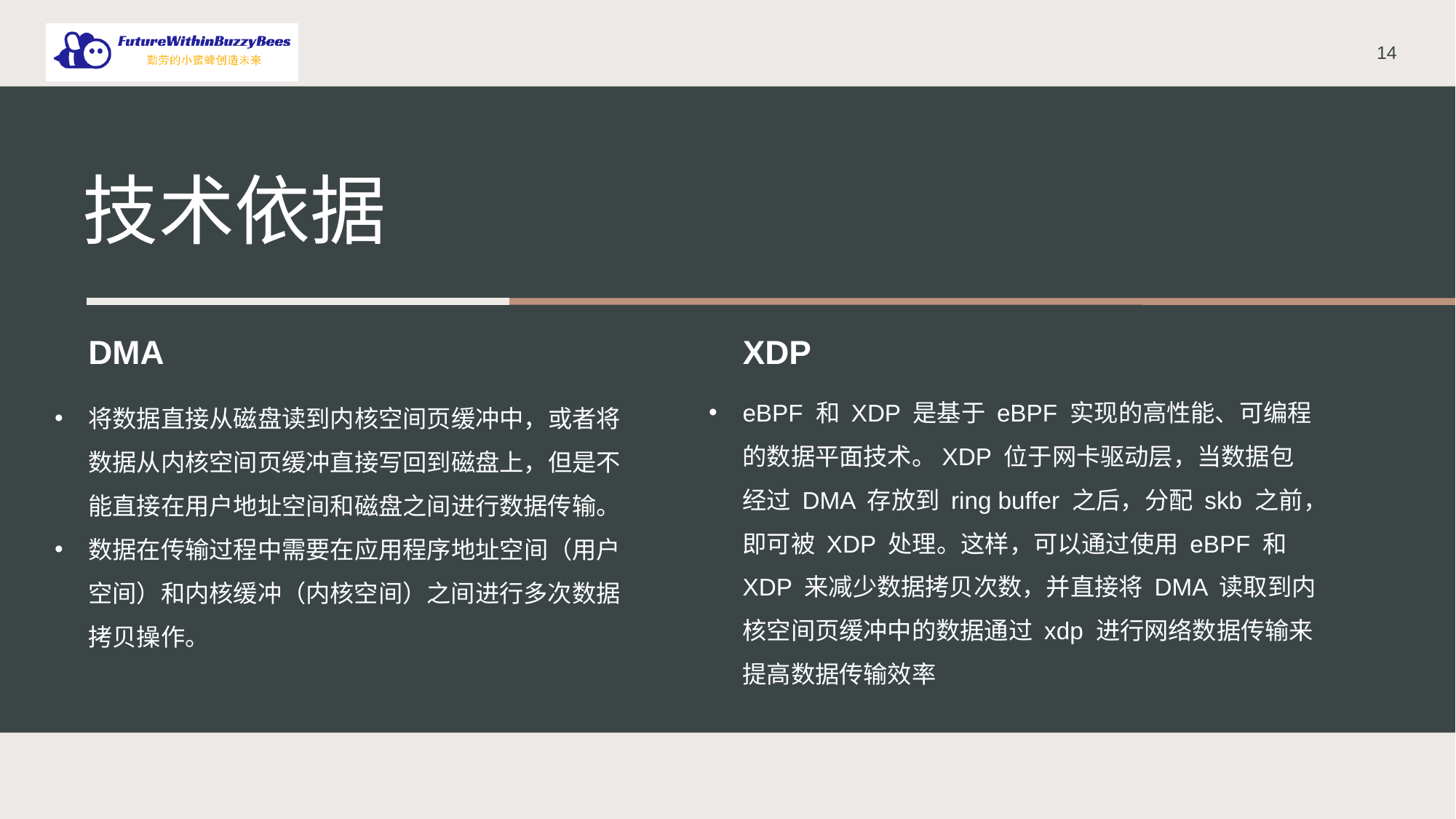

14
# 技术依据
DMA
XDP
eBPF 和 XDP 是基于 eBPF 实现的高性能、可编程的数据平面技术。XDP 位于网卡驱动层，当数据包经过 DMA 存放到 ring buffer 之后，分配 skb 之前，即可被 XDP 处理。这样，可以通过使用 eBPF 和 XDP 来减少数据拷贝次数，并直接将 DMA 读取到内核空间页缓冲中的数据通过 xdp 进行网络数据传输来提高数据传输效率
将数据直接从磁盘读到内核空间页缓冲中，或者将数据从内核空间页缓冲直接写回到磁盘上，但是不能直接在用户地址空间和磁盘之间进行数据传输。
数据在传输过程中需要在应用程序地址空间（用户空间）和内核缓冲（内核空间）之间进行多次数据拷贝操作。